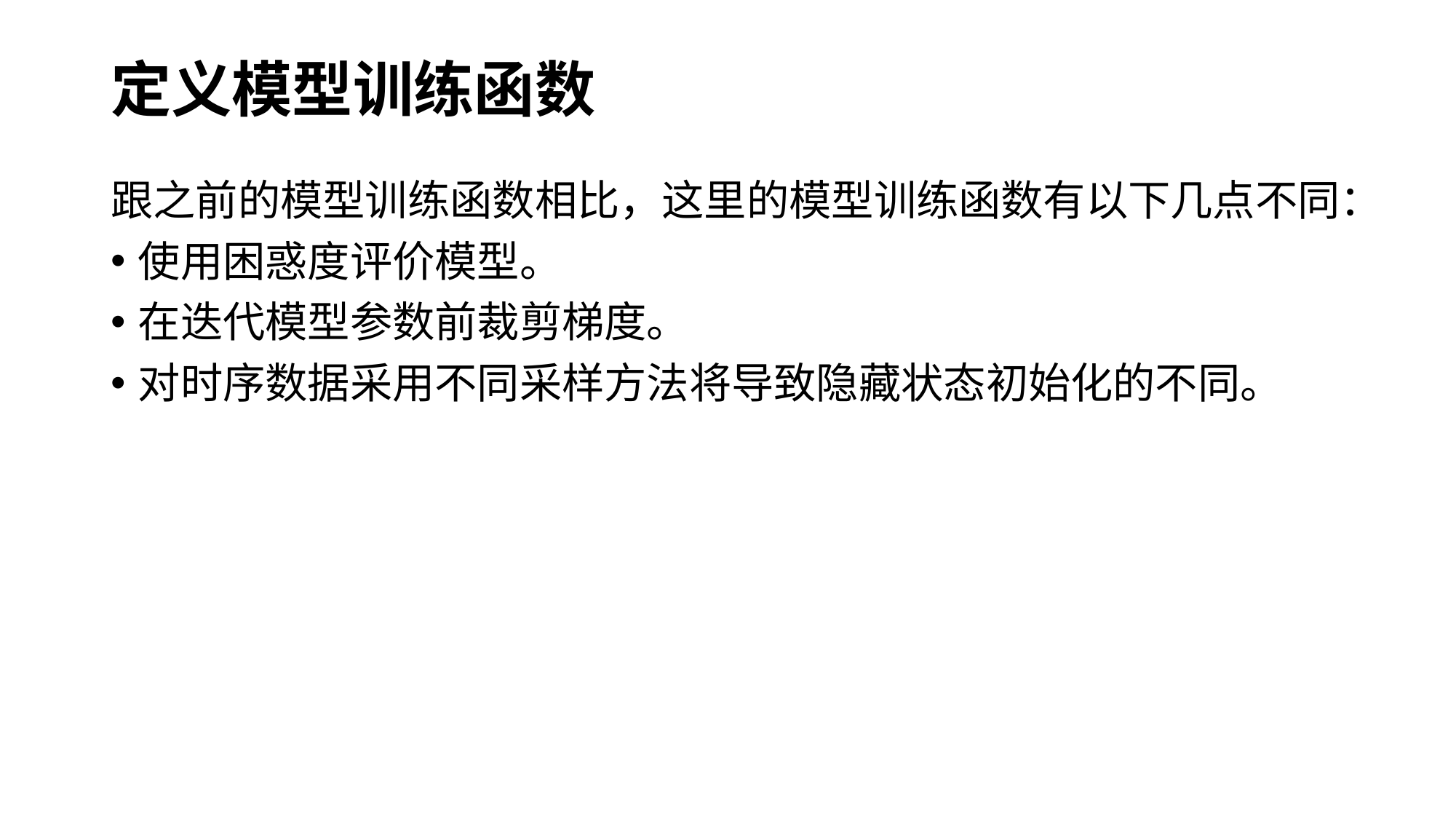

# 定义模型训练函数
跟之前的模型训练函数相比，这里的模型训练函数有以下几点不同：
使用困惑度评价模型。
在迭代模型参数前裁剪梯度。
对时序数据采用不同采样方法将导致隐藏状态初始化的不同。